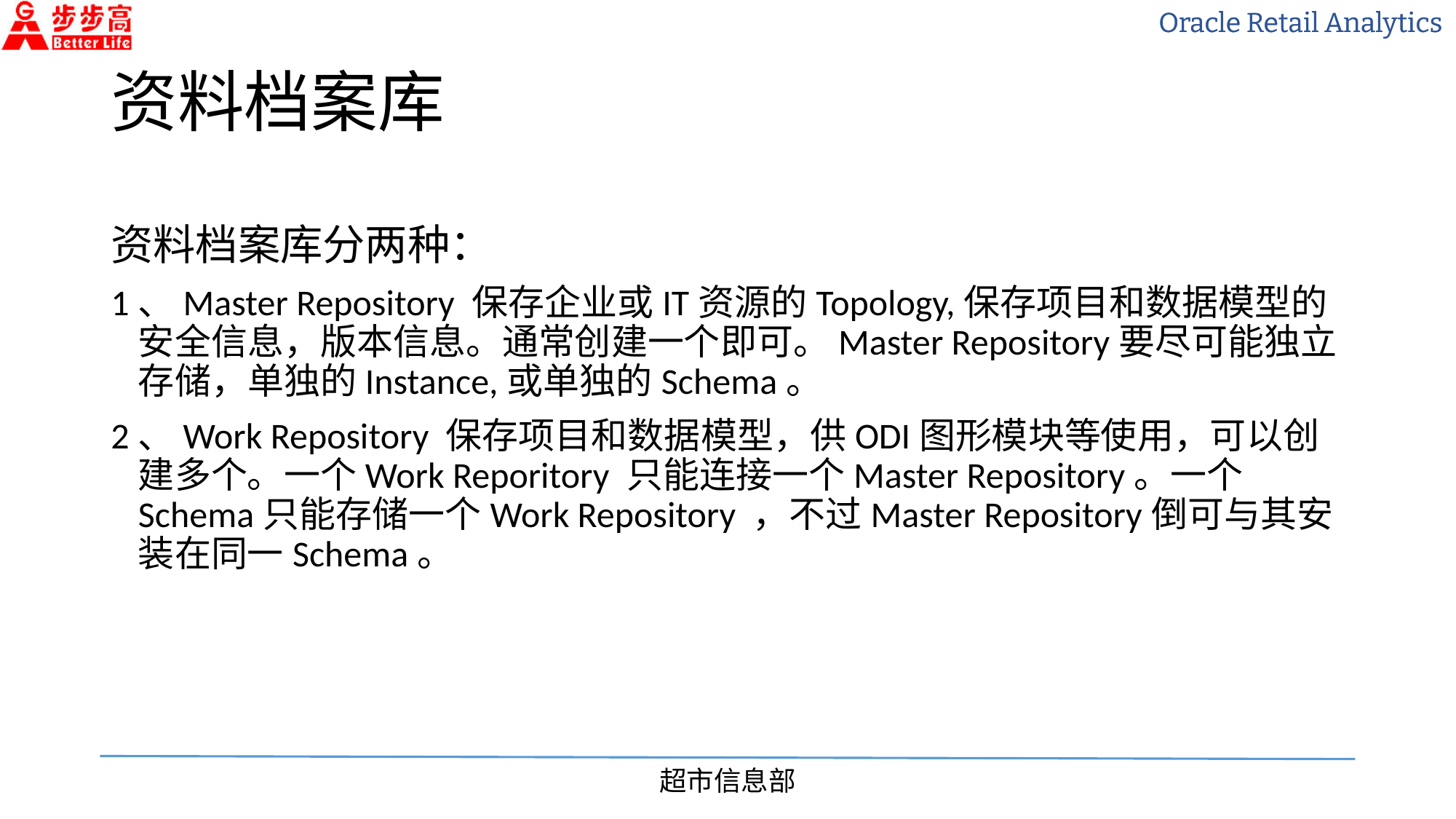

# 资料档案库
资料档案库分两种：
1、Master Repository 保存企业或IT资源的Topology,保存项目和数据模型的安全信息，版本信息。通常创建一个即可。Master Repository要尽可能独立存储，单独的Instance,或单独的Schema。
2、Work Repository 保存项目和数据模型，供ODI图形模块等使用，可以创建多个。一个Work Reporitory 只能连接一个Master Repository。一个Schema只能存储一个Work Repository ，不过Master Repository倒可与其安装在同一Schema。